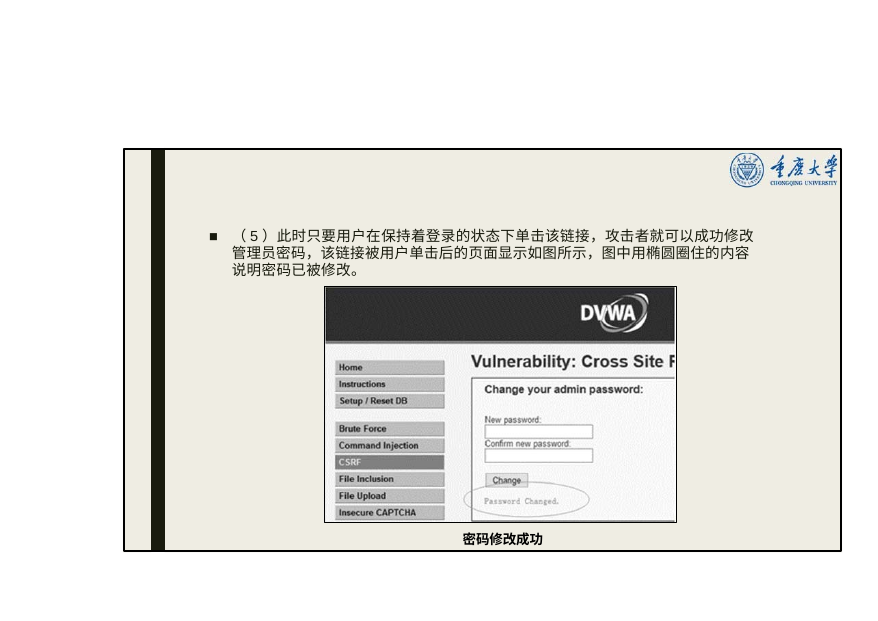

（5）此时只要用户在保持着登录的状态下单击该链接，攻击者就可以成功修改 管理员密码，该链接被用户单击后的页面显示如图所示，图中用椭圆圈住的内容 说明密码已被修改。

密码修改成功